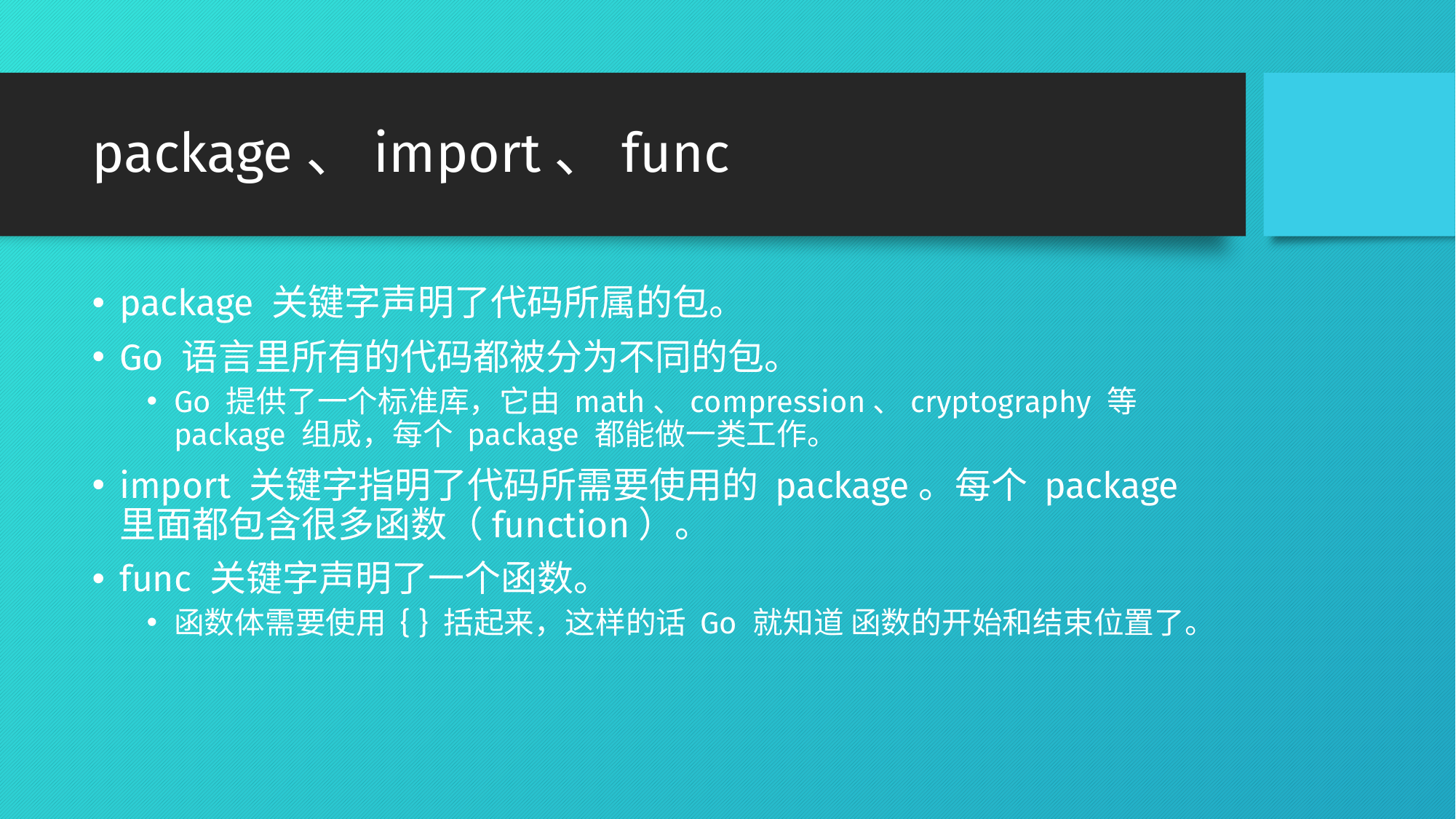

# package、import、func
package 关键字声明了代码所属的包。
Go 语言里所有的代码都被分为不同的包。
Go 提供了一个标准库，它由 math、compression、cryptography 等 package 组成，每个 package 都能做一类工作。
import 关键字指明了代码所需要使用的 package。每个 package 里面都包含很多函数（function）。
func 关键字声明了一个函数。
函数体需要使用 { } 括起来，这样的话 Go 就知道 函数的开始和结束位置了。